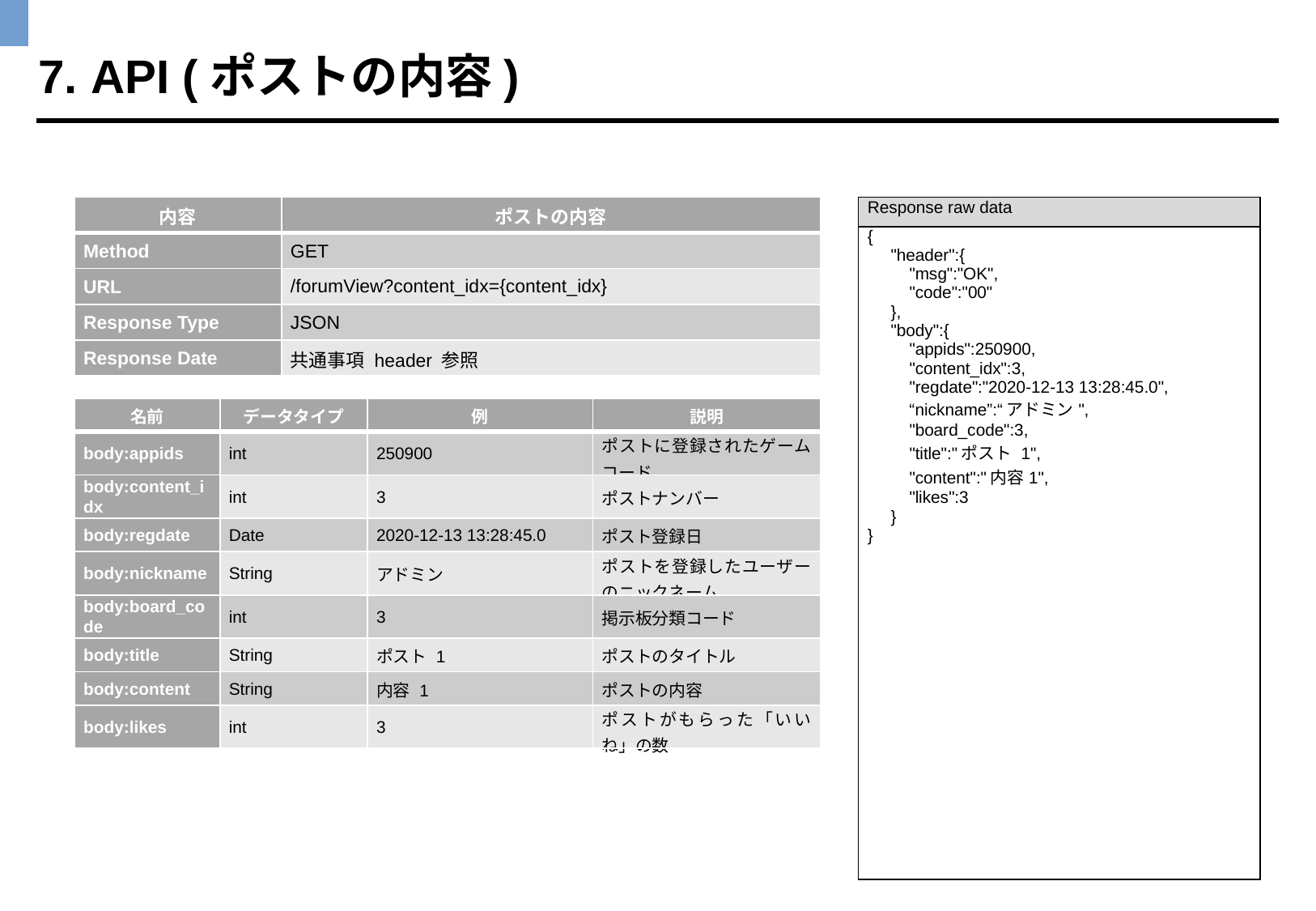

7. API (ポストの内容)
| 内容 | ポストの内容 |
| --- | --- |
| Method | GET |
| URL | /forumView?content\_idx={content\_idx} |
| Response Type | JSON |
| Response Date | 共通事項 header 参照 |
| Response raw data |
| --- |
| { "header":{ "msg":"OK", "code":"00" }, "body":{ "appids":250900, "content\_idx":3, "regdate":"2020-12-13 13:28:45.0", “nickname”:“アドミン", "board\_code":3, "title":"ポスト 1", "content":"内容1", "likes":3 } } |
| 名前 | データタイプ | 例 | 説明 |
| --- | --- | --- | --- |
| body:appids | int | 250900 | ポストに登録されたゲームコード |
| body:content\_idx | int | 3 | ポストナンバー |
| body:regdate | Date | 2020-12-13 13:28:45.0 | ポスト登録日 |
| body:nickname | String | アドミン | ポストを登録したユーザーのニックネーム |
| body:board\_code | int | 3 | 掲示板分類コード |
| body:title | String | ポスト 1 | ポストのタイトル |
| body:content | String | 内容 1 | ポストの内容 |
| body:likes | int | 3 | ポストがもらった「いいね」の数 |